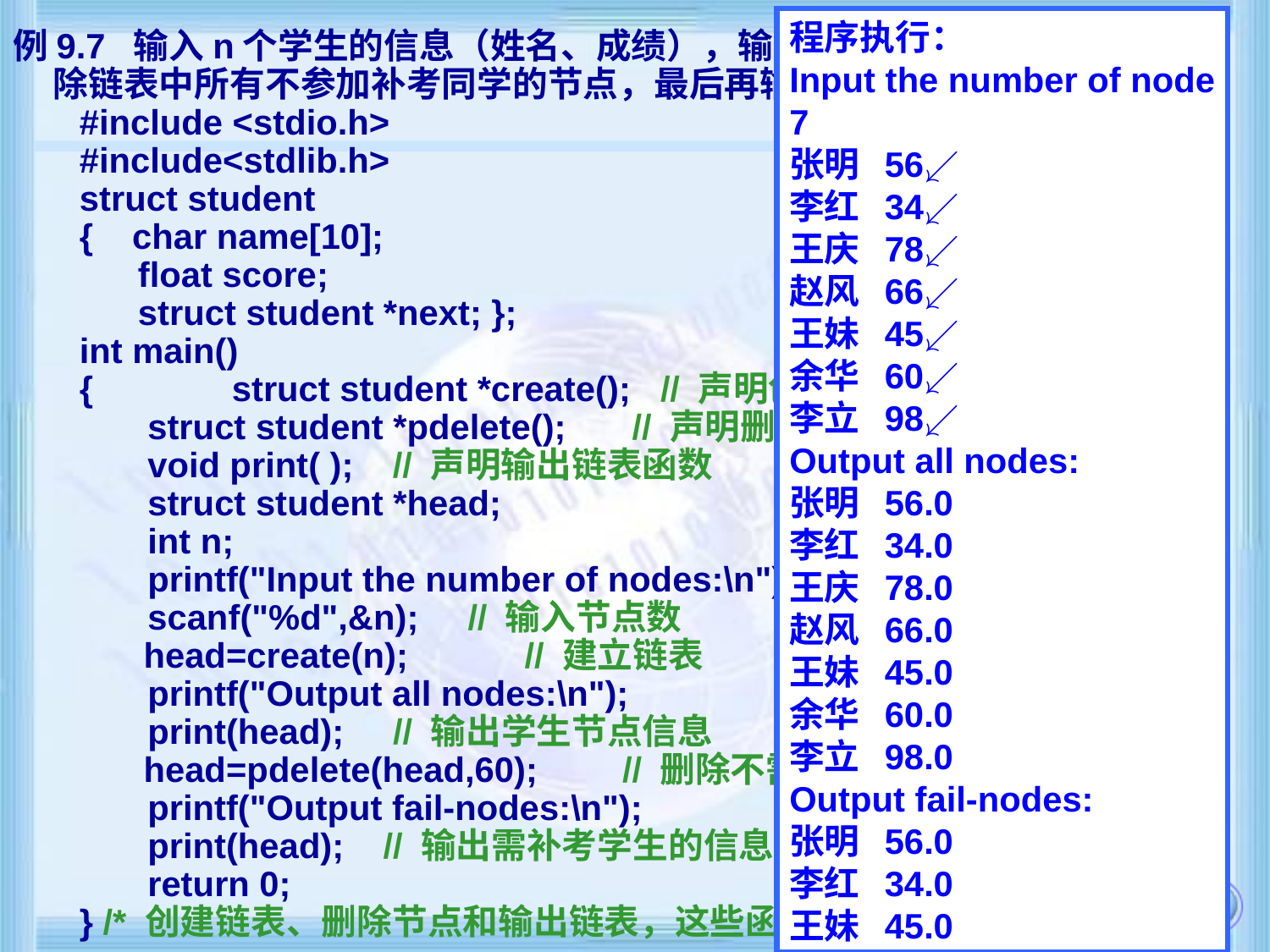

程序执行：
Input the number of node
7
张明  56↙
李红  34↙
王庆  78↙
赵风  66↙
王妹  45↙
余华  60↙
李立  98↙
Output all nodes:
张明  56.0
李红  34.0
王庆  78.0
赵风  66.0
王妹  45.0
余华  60.0
李立  98.0
Output fail-nodes:
张明  56.0
李红  34.0
王妹  45.0
例9.7  输入n个学生的信息（姓名、成绩），输出所有学生的节点信息，删除链表中所有不参加补考同学的节点，最后再输出要补考学生的节点信息。
#include <stdio.h>
#include<stdlib.h>
struct student
{    char name[10];
      float score;
      struct student *next; };
int main()
{  	struct student *create();   // 声明创建链表函数
       struct student *pdelete();	  // 声明删除节点函数
       void print( );    // 声明输出链表函数
       struct student *head;
       int n;
       printf("Input the number of nodes:\n");  // 提示输入链表节点个数
       scanf("%d",&n);     // 输入节点数
	    head=create(n);	    // 建立链表
       printf("Output all nodes:\n");
       print(head);     // 输出学生节点信息
	    head=pdelete(head,60);	 // 删除不需补考学生的节点
       printf("Output fail-nodes:\n");
       print(head);    // 输出需补考学生的信息
       return 0;
} /* 创建链表、删除节点和输出链表，这些函数已在前面定义。*/